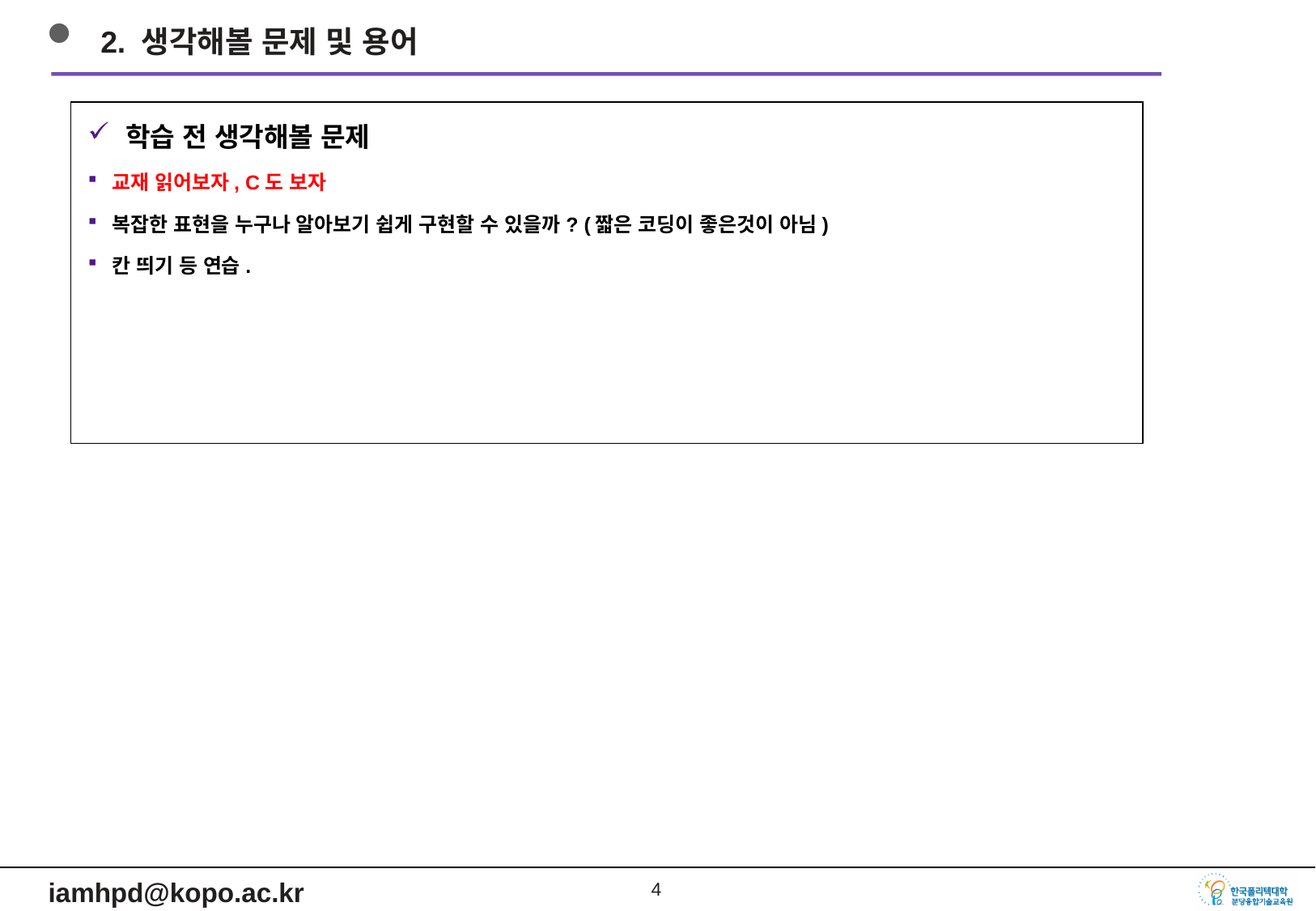

2. 생각해볼 문제 및 용어
학습 전 생각해볼 문제
교재 읽어보자, C도 보자
복잡한 표현을 누구나 알아보기 쉽게 구현할 수 있을까? (짧은 코딩이 좋은것이 아님)
칸 띄기 등 연습.
4